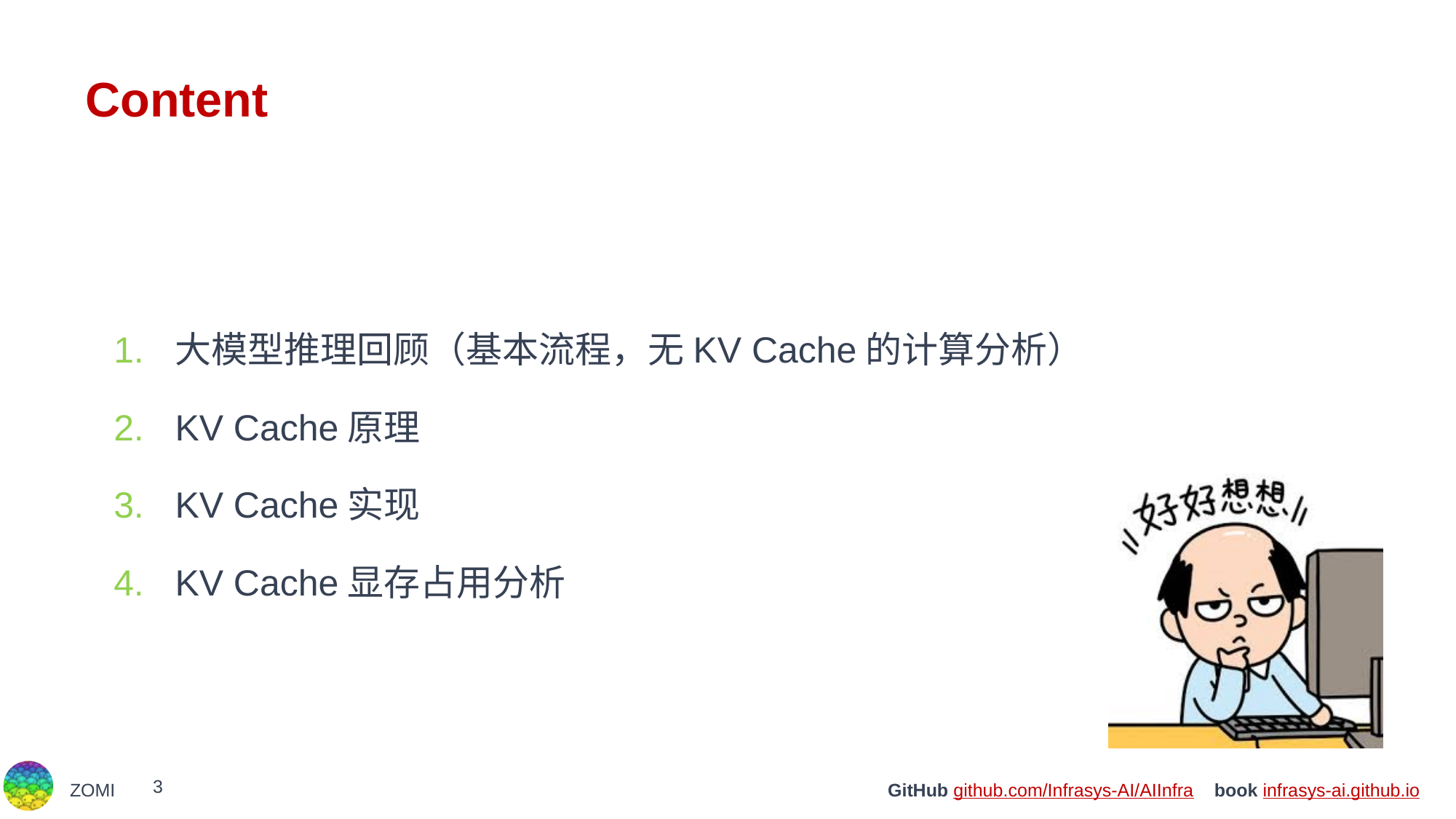

# Content
大模型推理回顾（基本流程，无KV Cache的计算分析）
KV Cache原理
KV Cache实现
KV Cache显存占用分析